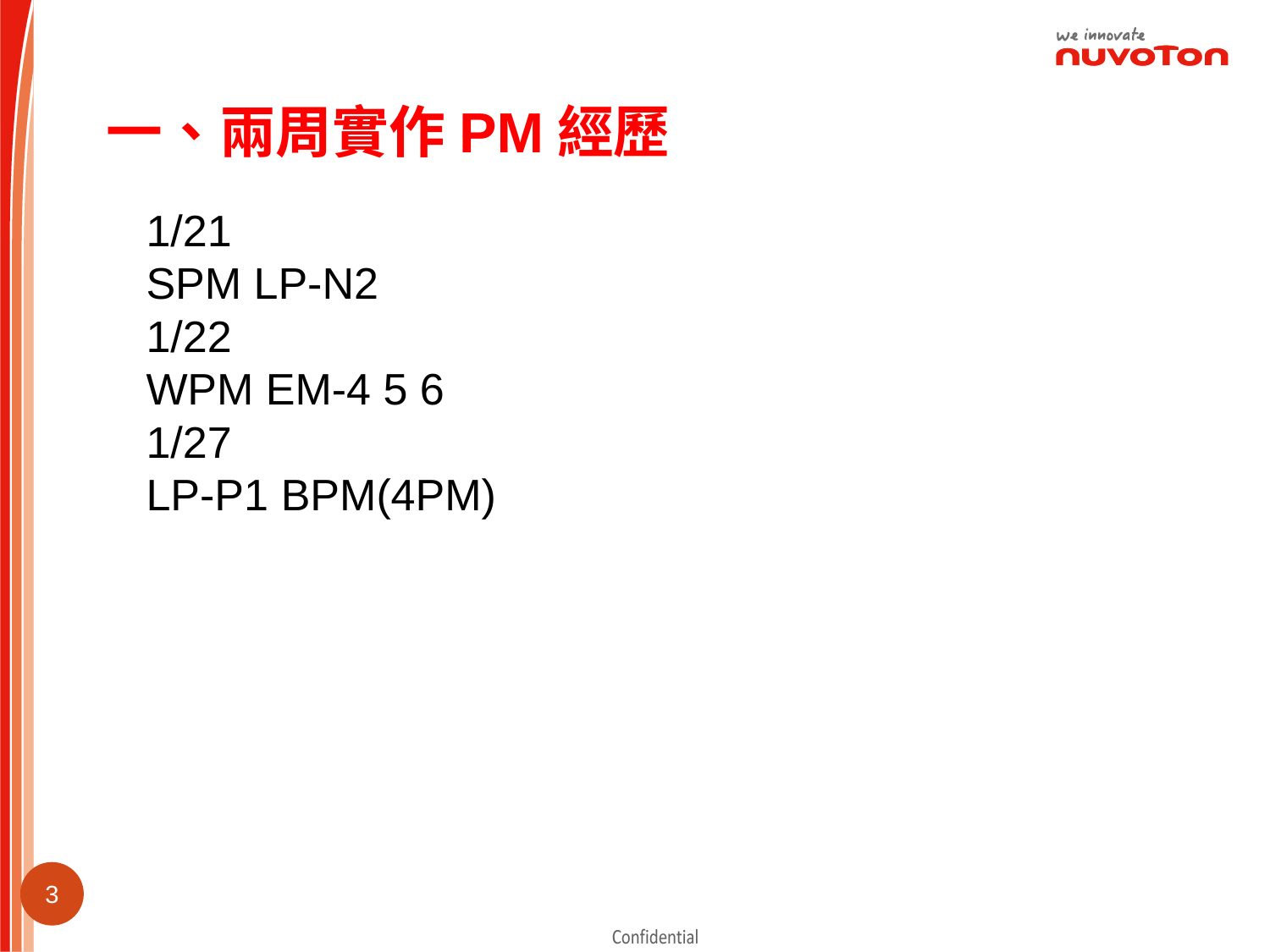

# 一、兩周實作PM經歷
1/21
SPM LP-N2
1/22
WPM EM-4 5 6
1/27
LP-P1 BPM(4PM)

3